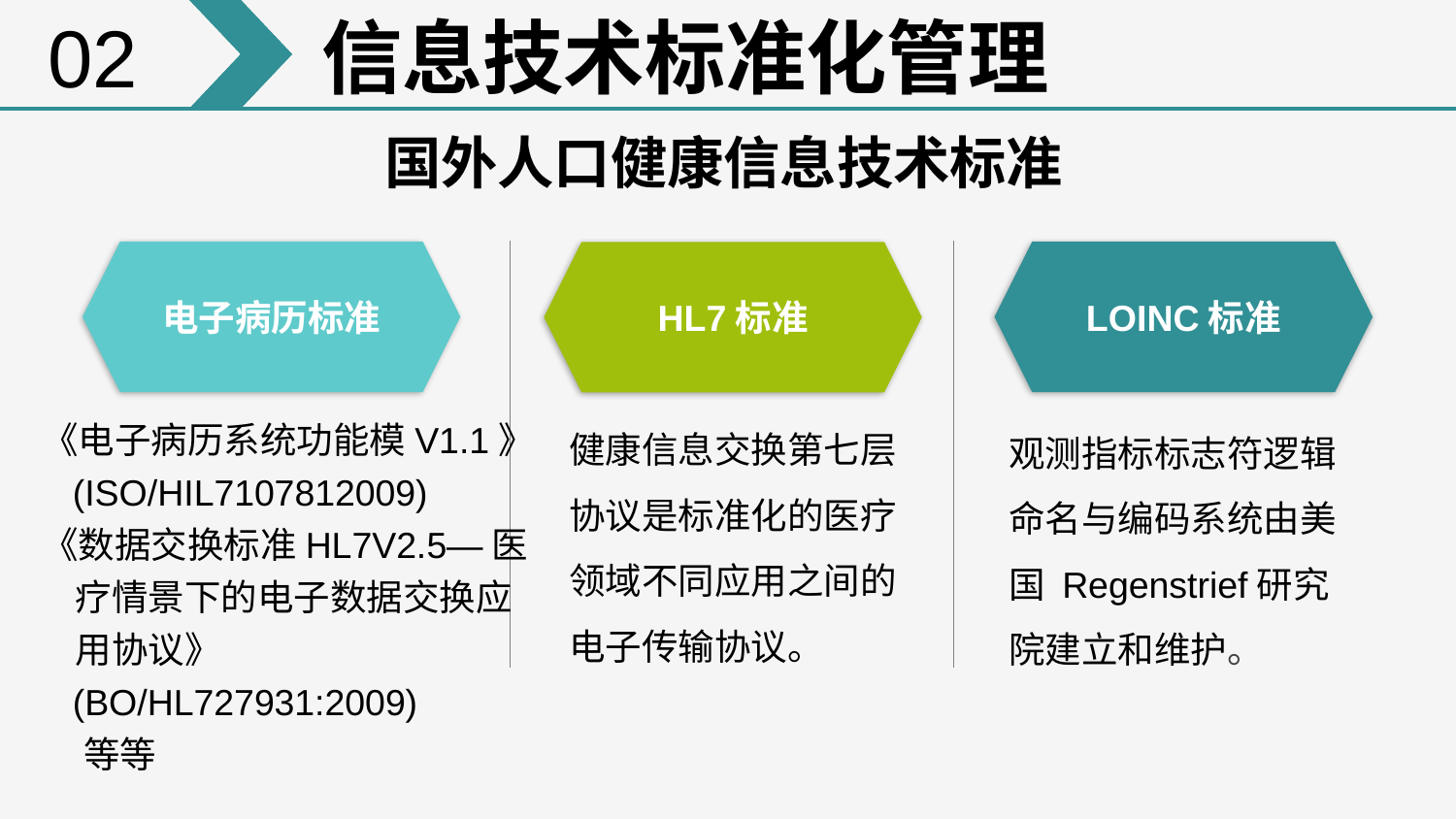

02
信息技术标准化管理
国外人口健康信息技术标准
电子病历标准
LOINC标准
HL7标准
健康信息交换第七层协议是标准化的医疗领域不同应用之间的电子传输协议。
《电子病历系统功能模V1.1》
   (ISO/HIL7107812009)
《数据交换标准HL7V2.5—医
   疗情景下的电子数据交换应
   用协议》
   (BO/HL727931:2009)
    等等

观测指标标志符逻辑命名与编码系统由美国 Regenstrief研究院建立和维护。